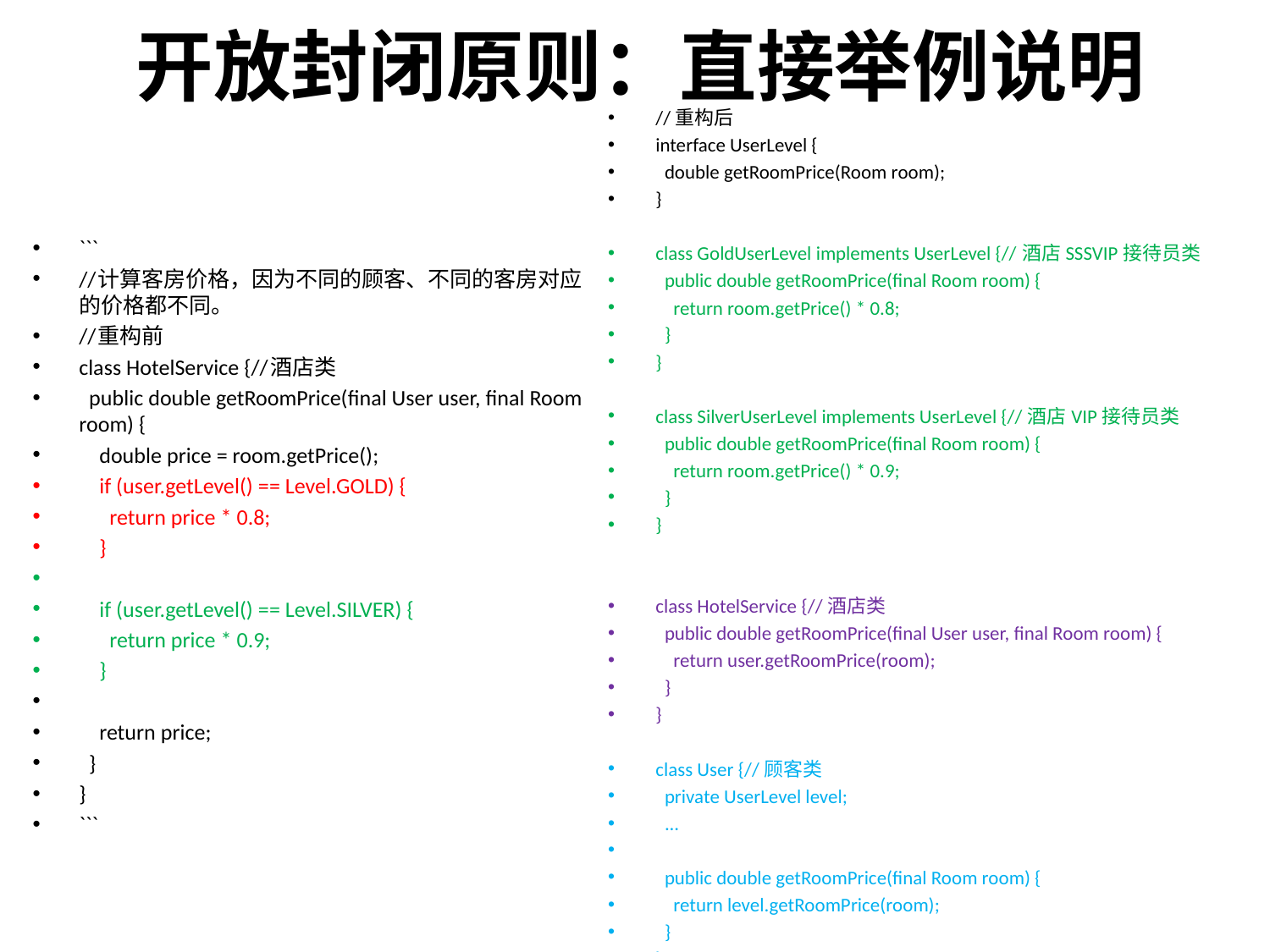

# 开放封闭原则：直接举例说明
//重构后
interface UserLevel {
  double getRoomPrice(Room room);
}

class GoldUserLevel implements UserLevel {//酒店SSSVIP接待员类
  public double getRoomPrice(final Room room) {
    return room.getPrice() * 0.8;
  }
}

class SilverUserLevel implements UserLevel {//酒店VIP接待员类
  public double getRoomPrice(final Room room) {
    return room.getPrice() * 0.9;
  }
}

class HotelService {//酒店类
  public double getRoomPrice(final User user, final Room room) {
    return user.getRoomPrice(room);
  }
}

class User {//顾客类
  private UserLevel level;
  ...

  public double getRoomPrice(final Room room) {
    return level.getRoomPrice(room);
  }
}
```
//计算客房价格，因为不同的顾客、不同的客房对应的价格都不同。
//重构前
class HotelService {//酒店类
  public double getRoomPrice(final User user, final Room room) {
    double price = room.getPrice();
    if (user.getLevel() == Level.GOLD) {
      return price * 0.8;
    }

    if (user.getLevel() == Level.SILVER) {
      return price * 0.9;
    }

    return price;
  }
}
```